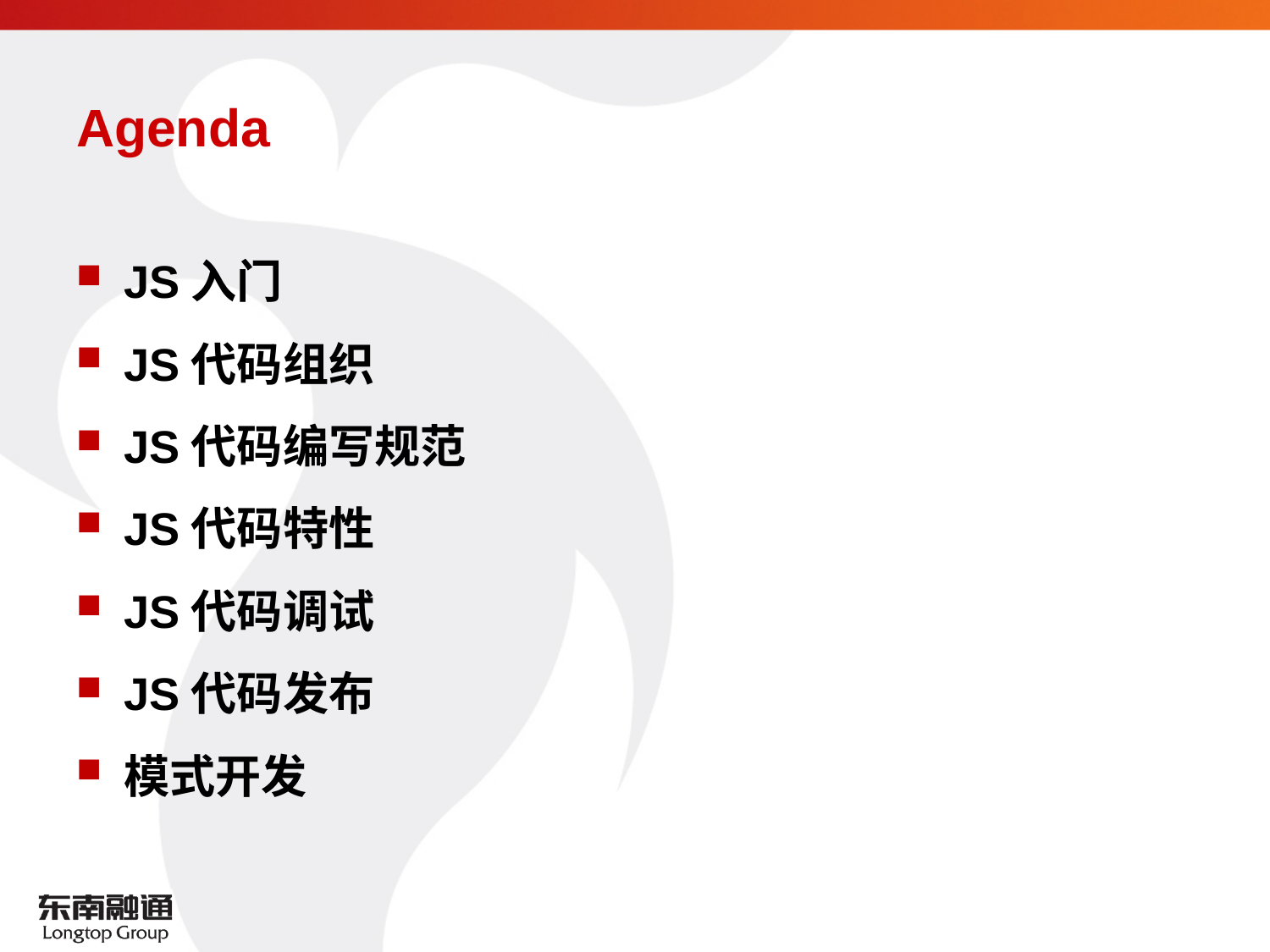

# Agenda
JS入门
JS代码组织
JS代码编写规范
JS代码特性
JS代码调试
JS代码发布
模式开发